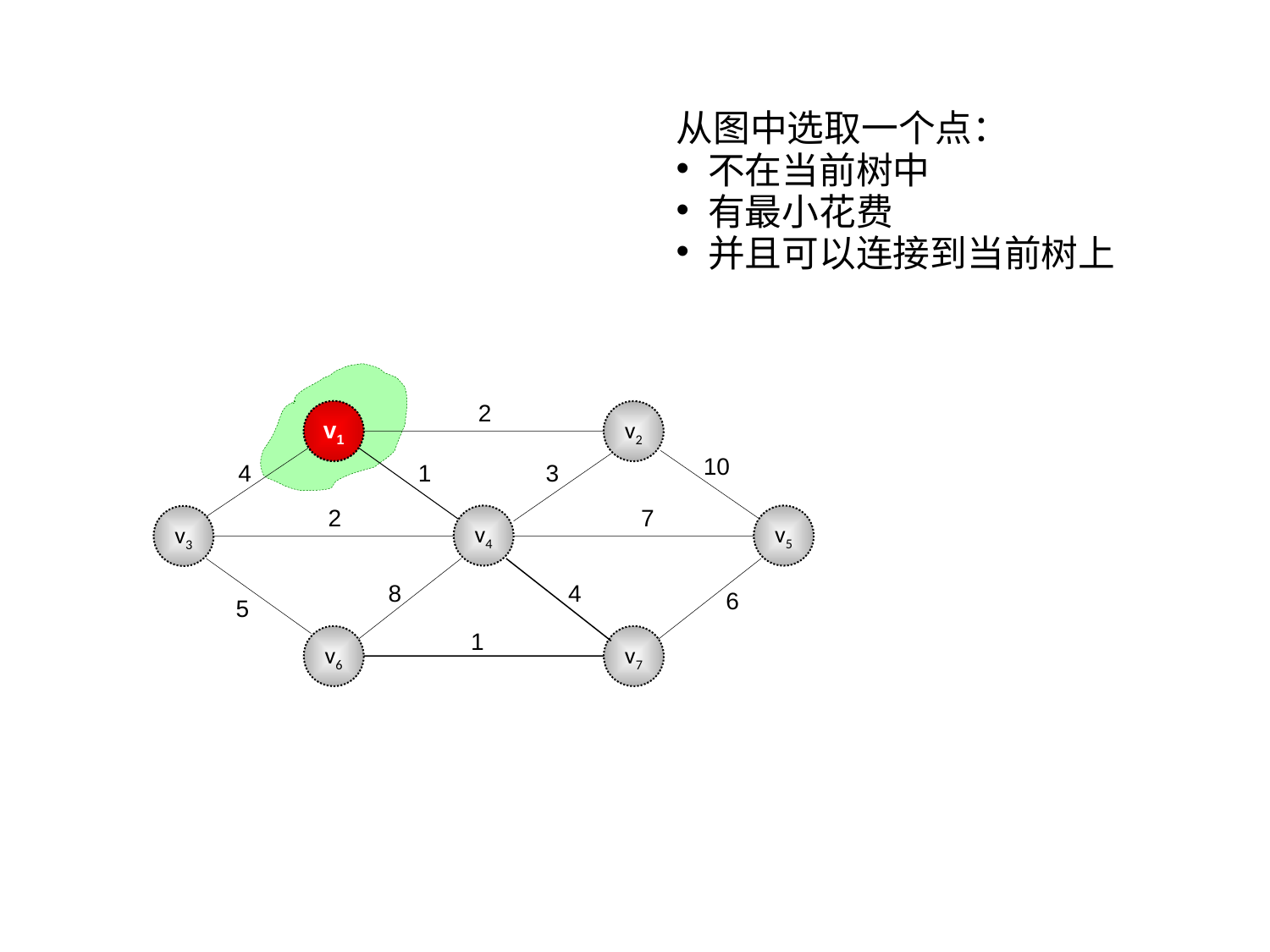

从图中选取一个点：
不在当前树中
有最小花费
并且可以连接到当前树上

2
v1
v1
v2

10

4
1
3
2
7
v4
v5
v3

8
4
6
5
1
v6
v7